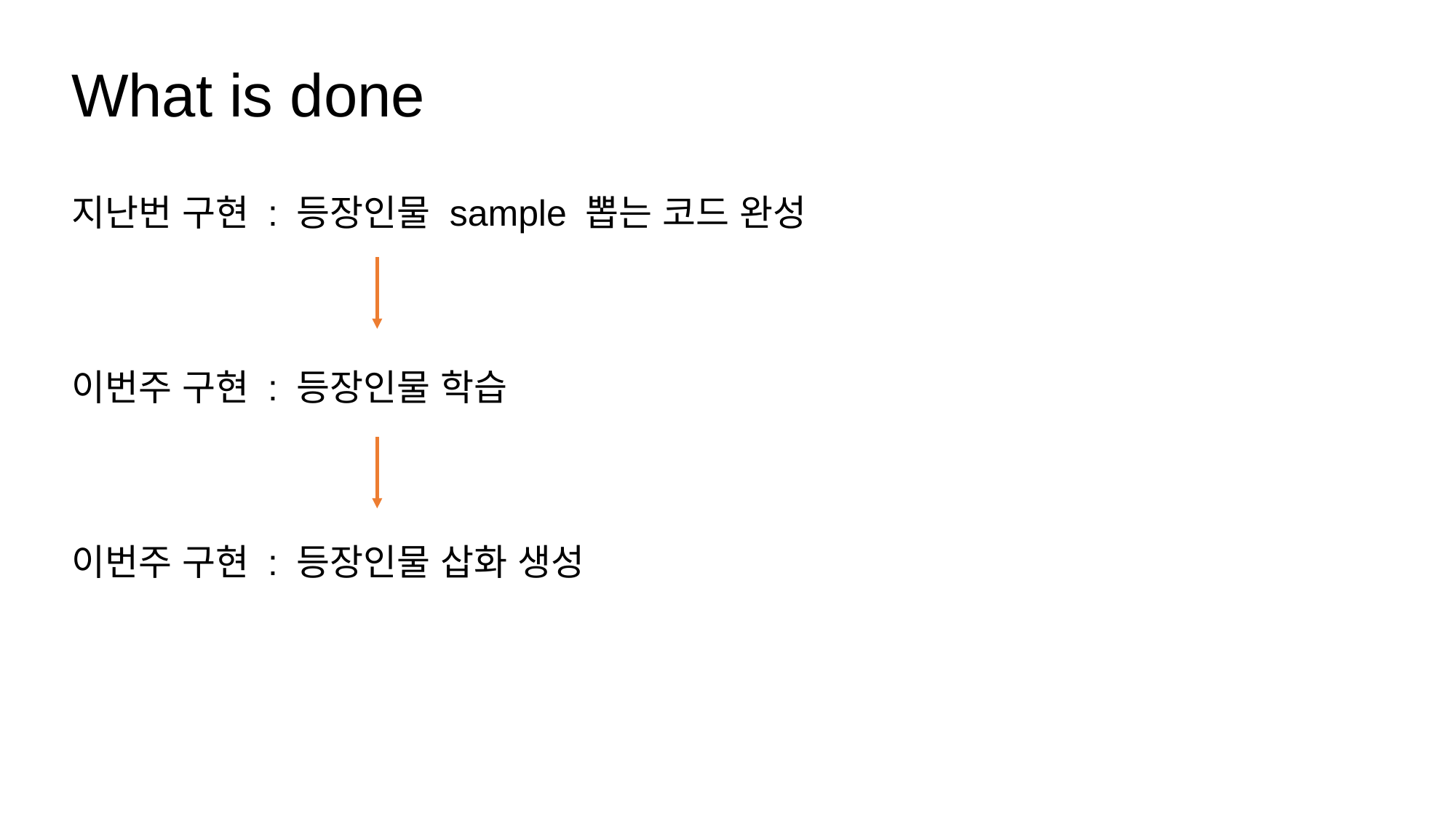

What is done
지난번 구현 : 등장인물 sample 뽑는 코드 완성

이번주 구현 : 등장인물 학습

이번주 구현 : 등장인물 삽화 생성